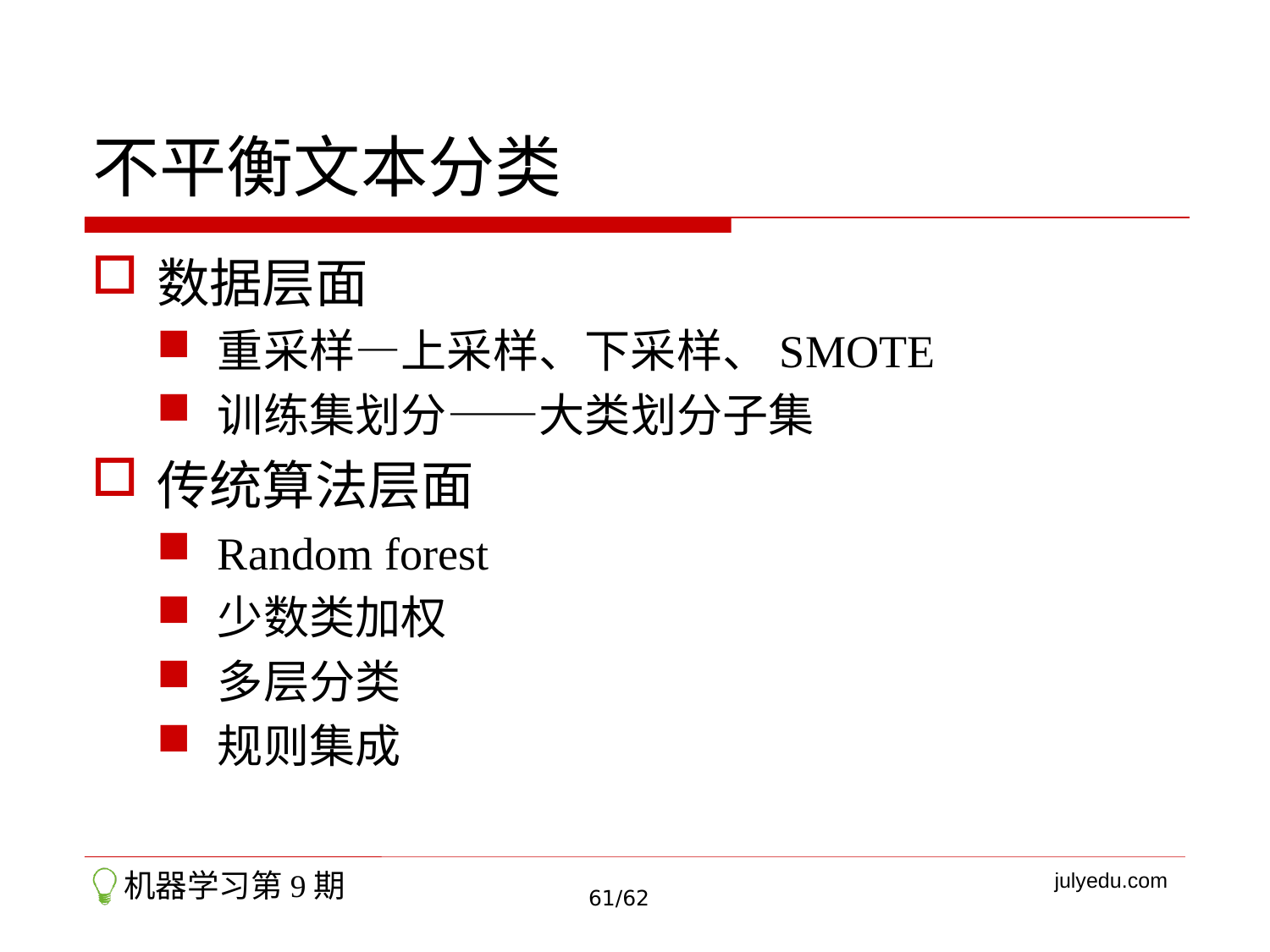

# 不平衡文本分类
数据层面
重采样—上采样、下采样、SMOTE
训练集划分——大类划分子集
传统算法层面
Random forest
少数类加权
多层分类
规则集成